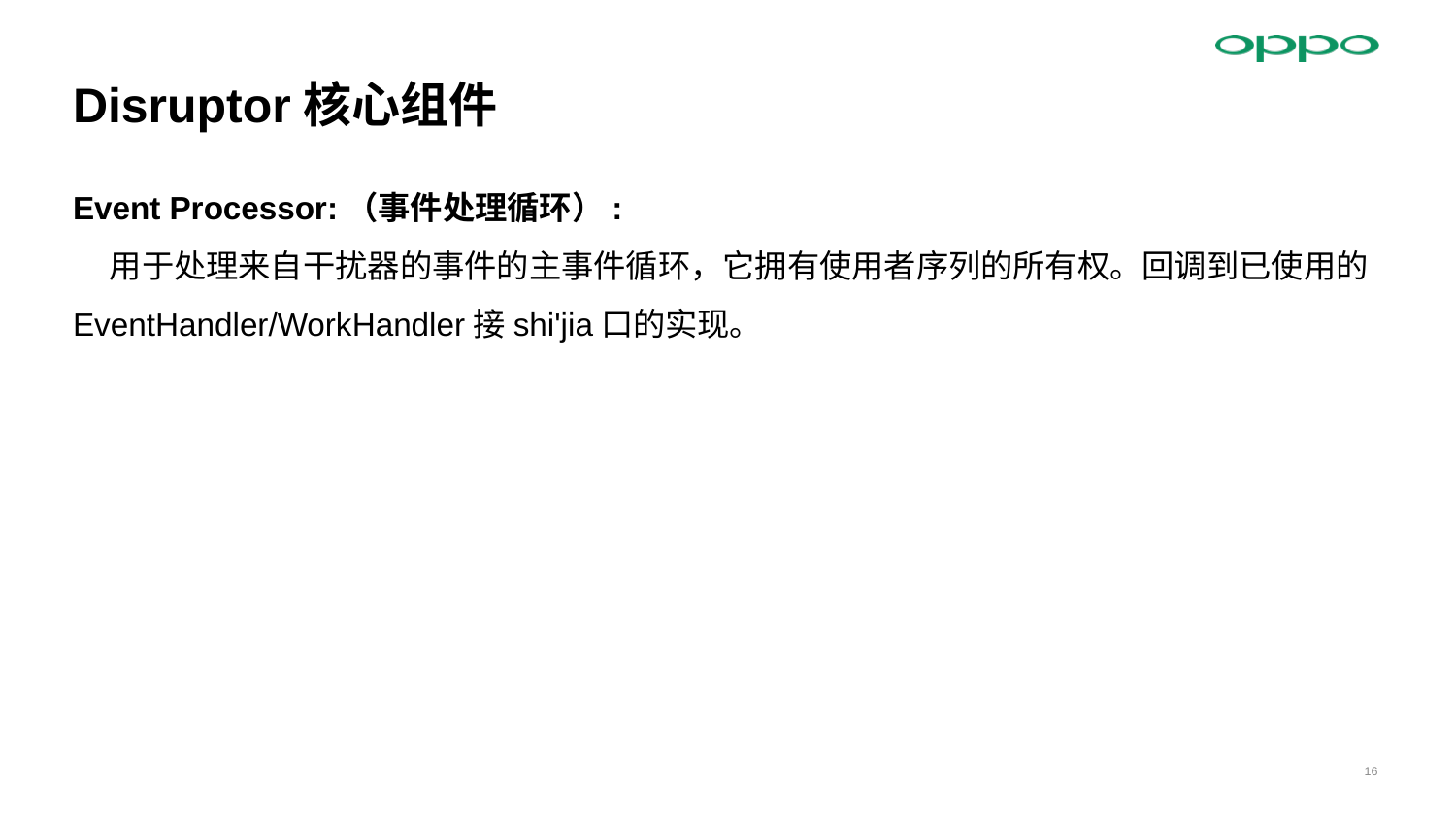

# Disruptor核心组件
Event Processor:（事件处理循环）:
    用于处理来自干扰器的事件的主事件循环，它拥有使用者序列的所有权。回调到已使用的EventHandler/WorkHandler接shi'jia口的实现。